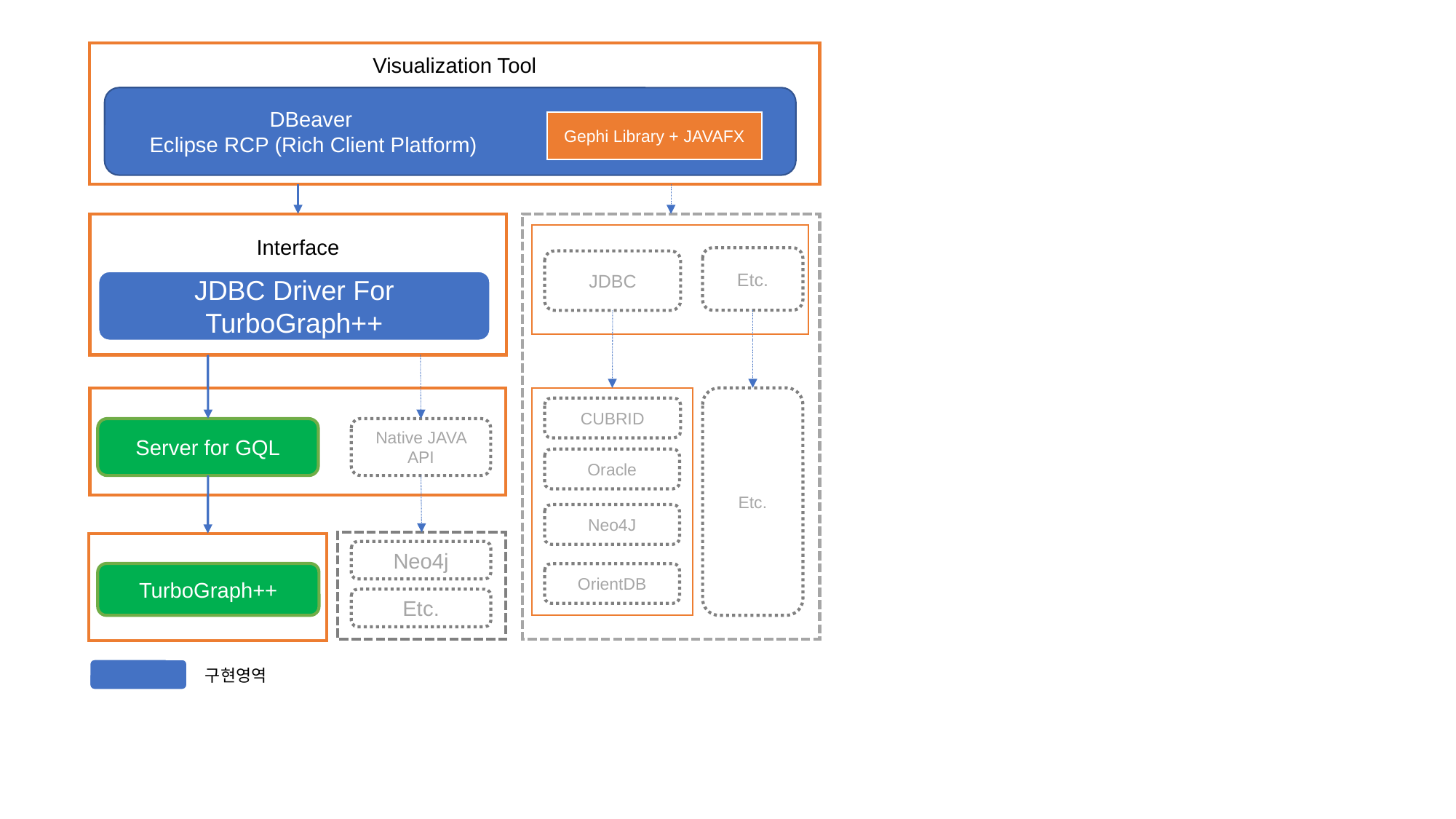

Visualization Tool

                         DBeaver
     Eclipse RCP (Rich Client Platform)
Gephi Library + JAVAFX
Interface

Etc.
JDBC
JDBC Driver For TurboGraph++

Etc.
CUBRID
Server for GQL
Native JAVA API
Oracle
Neo4J

Neo4j
TurboGraph++
OrientDB
Etc.

구현영역